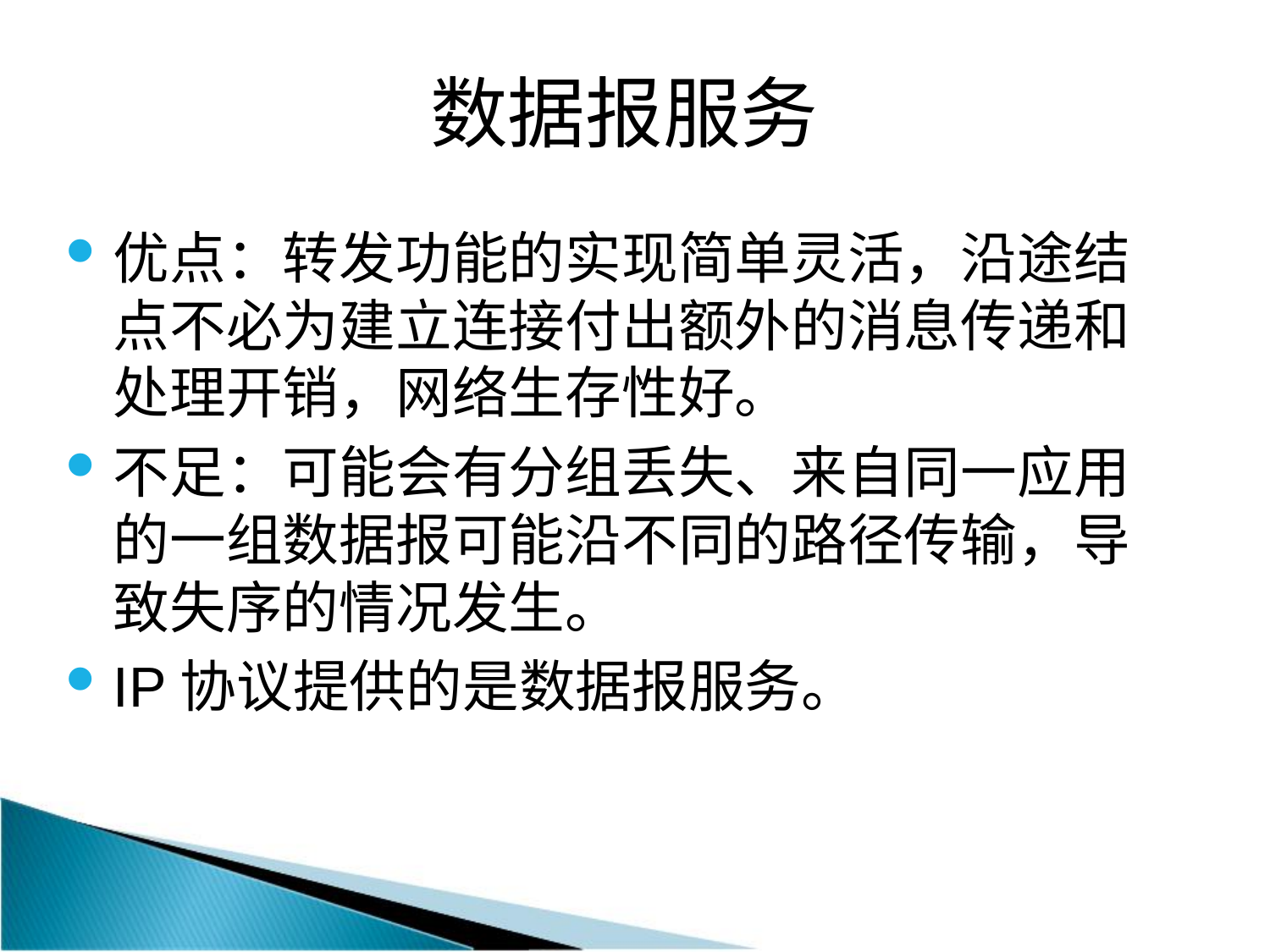

# 数据报服务
优点：转发功能的实现简单灵活，沿途结点不必为建立连接付出额外的消息传递和处理开销，网络生存性好。
不足：可能会有分组丢失、来自同一应用的一组数据报可能沿不同的路径传输，导致失序的情况发生。
IP协议提供的是数据报服务。